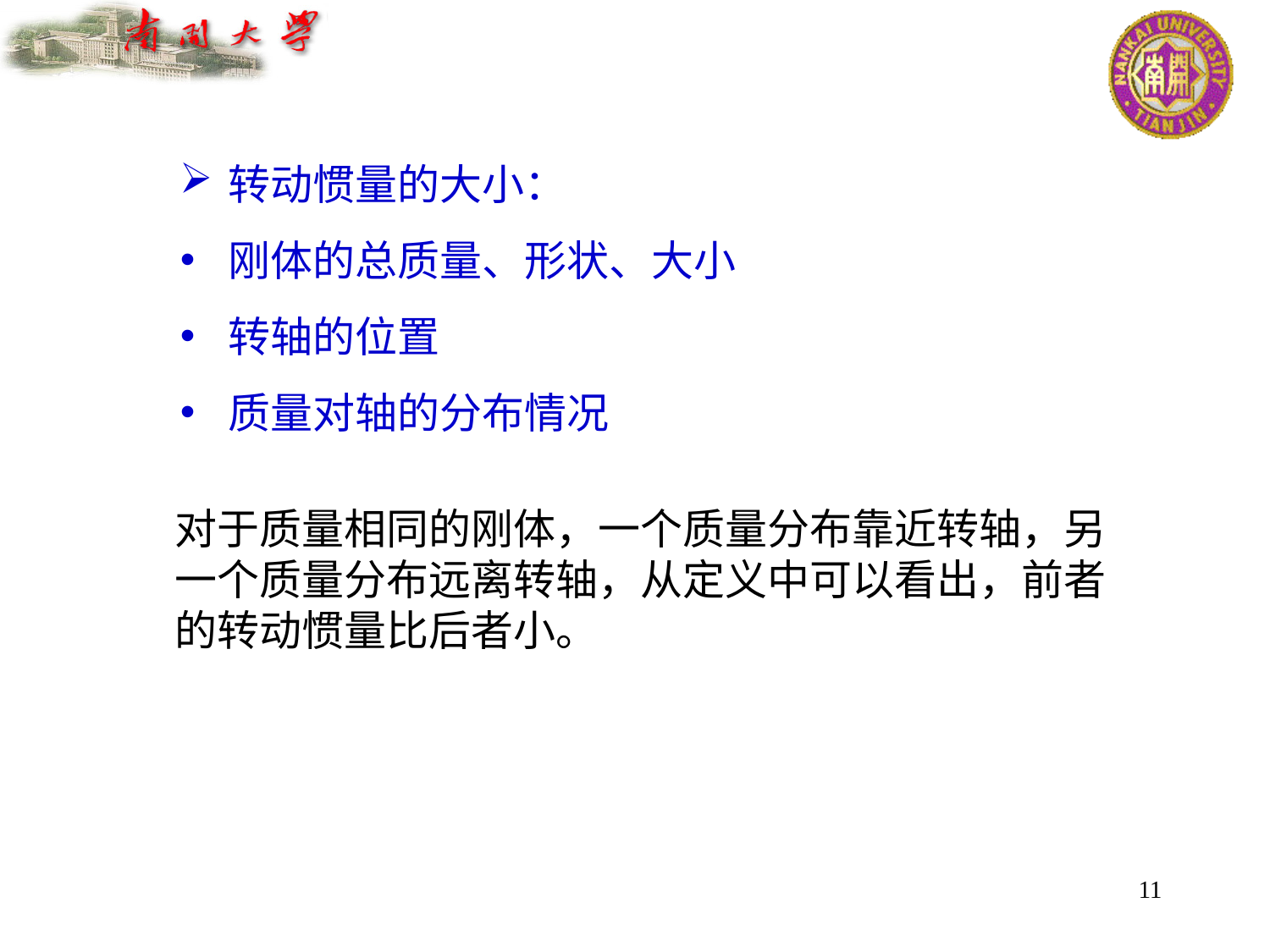

转动惯量的大小：
刚体的总质量、形状、大小
转轴的位置
质量对轴的分布情况
对于质量相同的刚体，一个质量分布靠近转轴，另一个质量分布远离转轴，从定义中可以看出，前者的转动惯量比后者小。
11